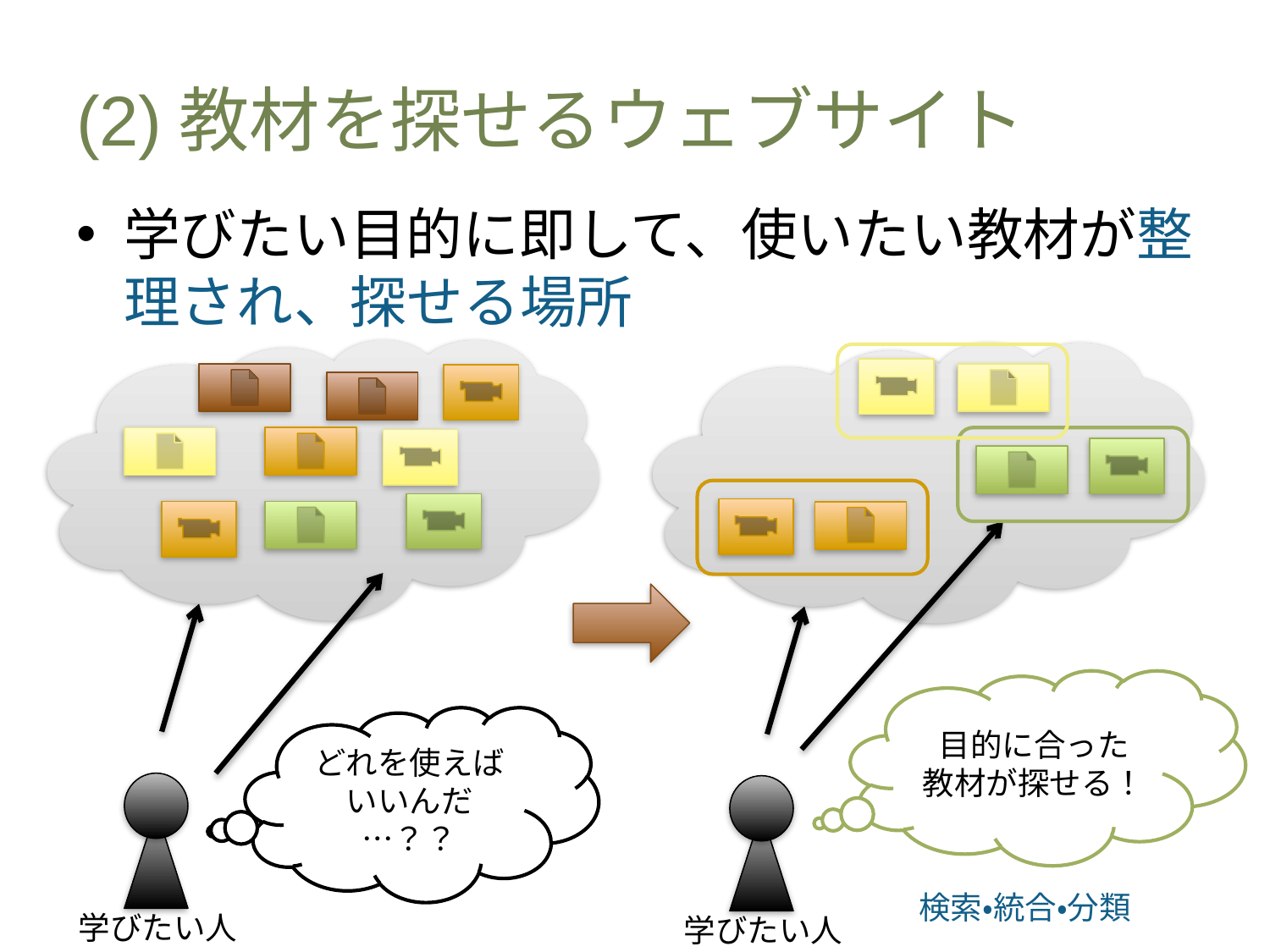

# (2)教材を探せるウェブサイト
学びたい目的に即して、使いたい教材が整理され、探せる場所

目的に合った
教材が探せる！
どれを使えば
いいんだ…？？

検索・統合・分類
学びたい人
学びたい人